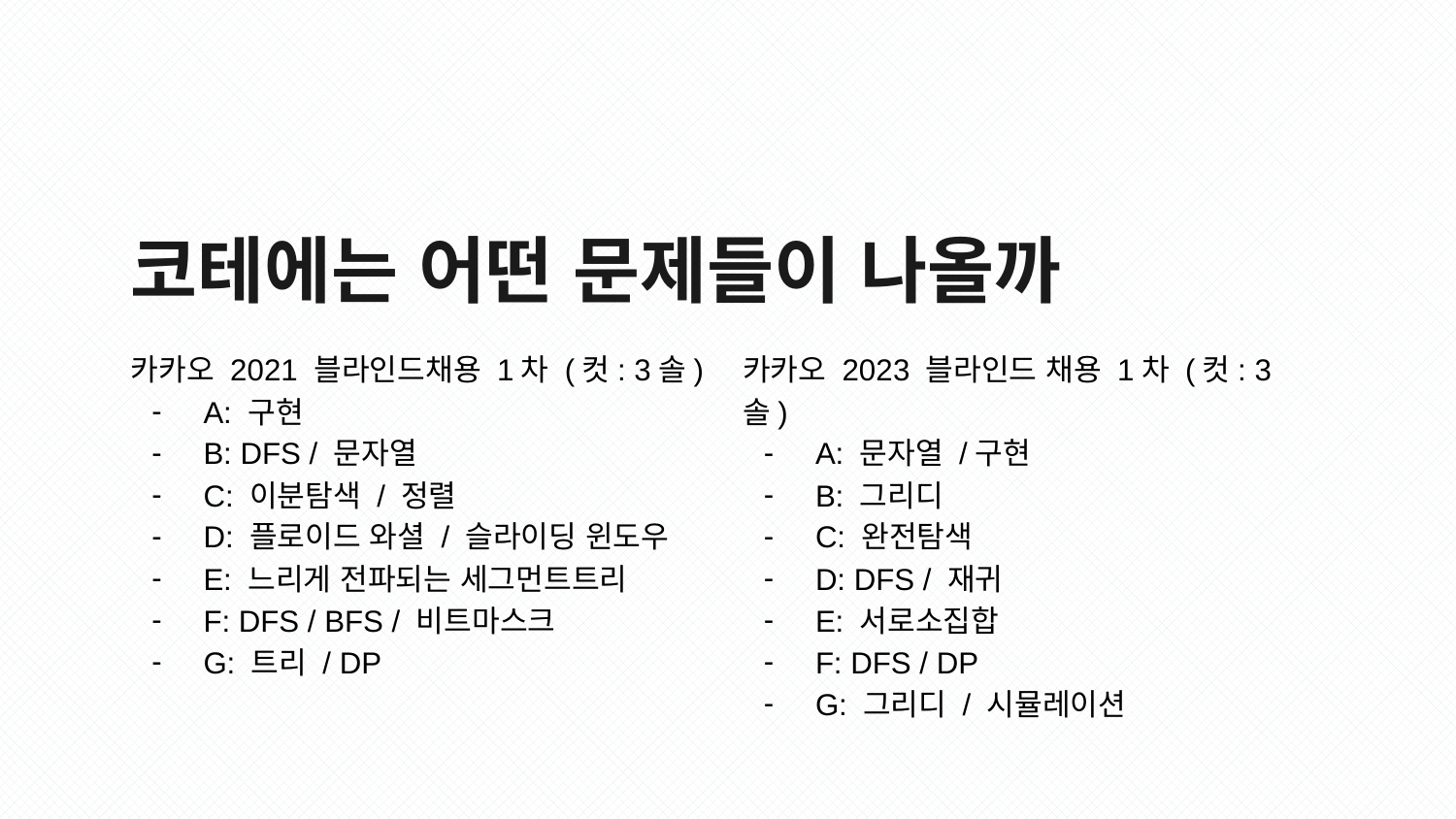

# 코테에는 어떤 문제들이 나올까
카카오 2023 블라인드 채용 1차 (컷: 3솔)
A: 문자열 /구현
B: 그리디
C: 완전탐색
D: DFS / 재귀
E: 서로소집합
F: DFS / DP
G: 그리디 / 시뮬레이션
카카오 2021 블라인드채용 1차 (컷: 3솔)
A: 구현
B: DFS / 문자열
C: 이분탐색 / 정렬
D: 플로이드 와셜 / 슬라이딩 윈도우
E: 느리게 전파되는 세그먼트트리
F: DFS / BFS / 비트마스크
G: 트리 / DP